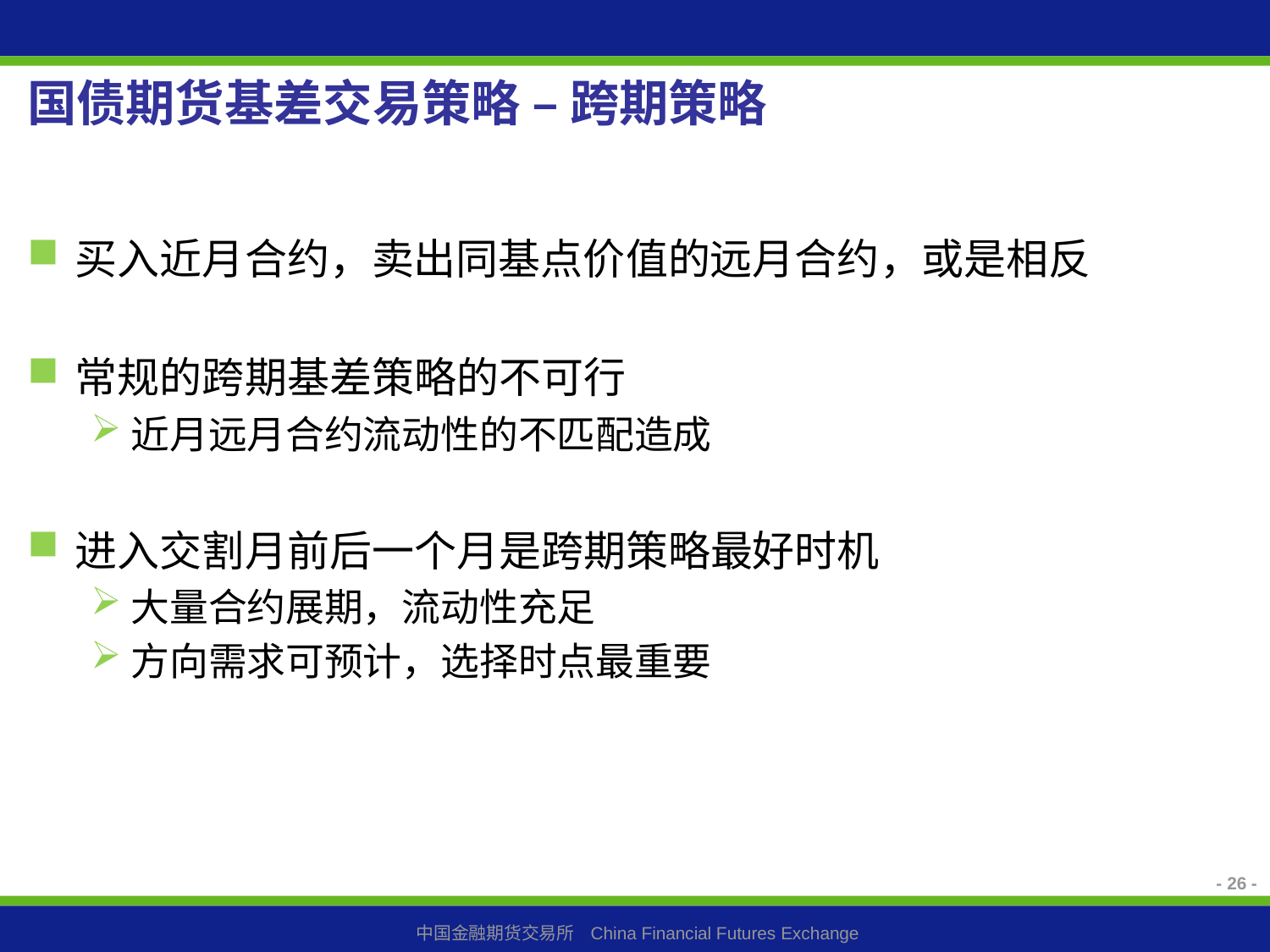

国债期货基差交易策略 – 跨期策略
买入近月合约，卖出同基点价值的远月合约，或是相反

常规的跨期基差策略的不可行
近月远月合约流动性的不匹配造成

进入交割月前后一个月是跨期策略最好时机
大量合约展期，流动性充足
方向需求可预计，选择时点最重要
- 26 -